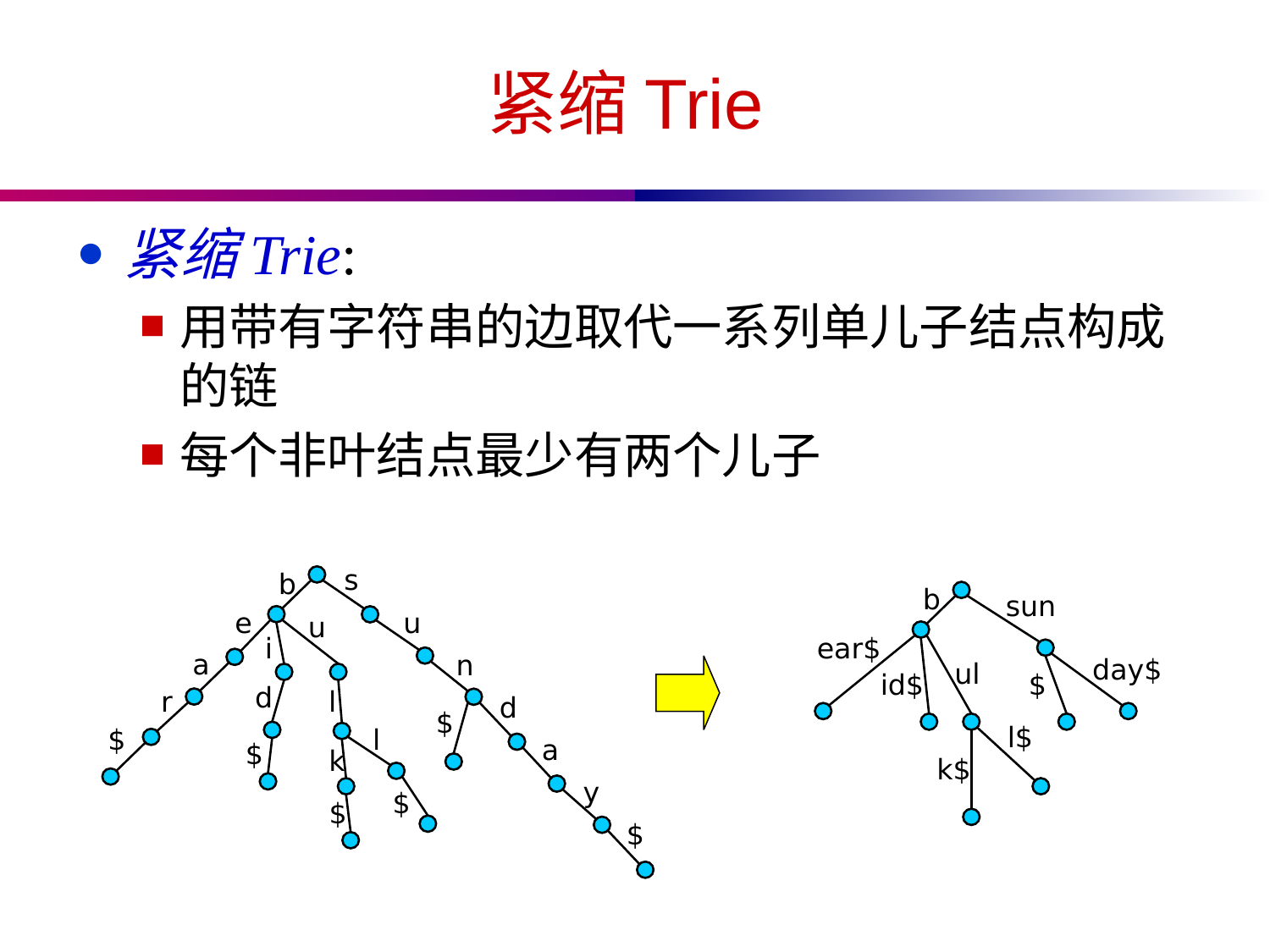

# 紧缩Trie
紧缩Trie:
用带有字符串的边取代一系列单儿子结点构成的链
每个非叶结点最少有两个儿子
s
b

e
u
u

i
a
n

d
r
l
d

$
$
l

a

$

k

y

$
$
$

b

sun

ear$

day$
ul

id$
$

l$

k$